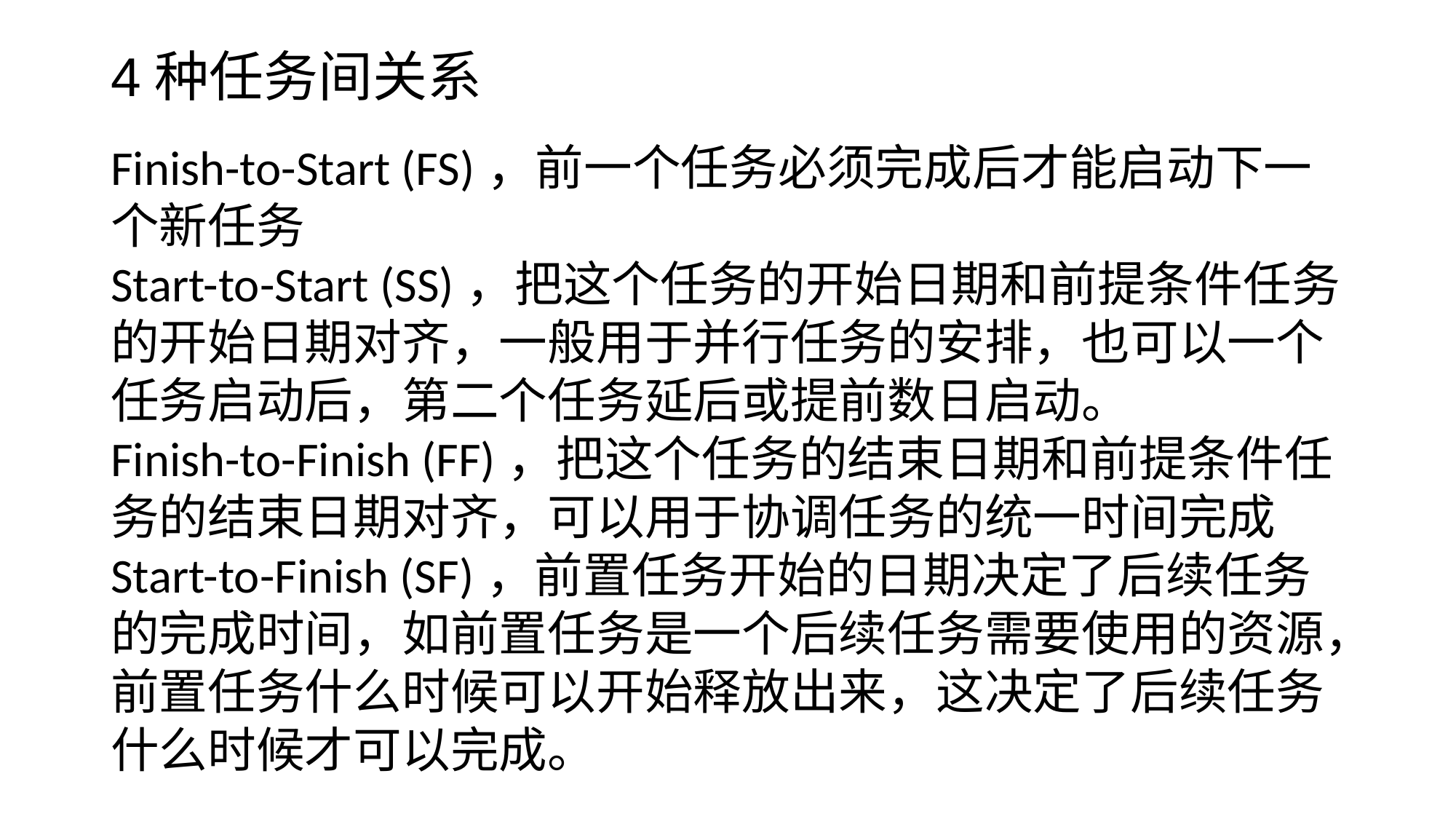

# 4种任务间关系
Finish-to-Start (FS)，前一个任务必须完成后才能启动下一个新任务
Start-to-Start (SS)，把这个任务的开始日期和前提条件任务的开始日期对齐，一般用于并行任务的安排，也可以一个任务启动后，第二个任务延后或提前数日启动。
Finish-to-Finish (FF)，把这个任务的结束日期和前提条件任务的结束日期对齐，可以用于协调任务的统一时间完成Start-to-Finish (SF)，前置任务开始的日期决定了后续任务的完成时间，如前置任务是一个后续任务需要使用的资源，前置任务什么时候可以开始释放出来，这决定了后续任务什么时候才可以完成。